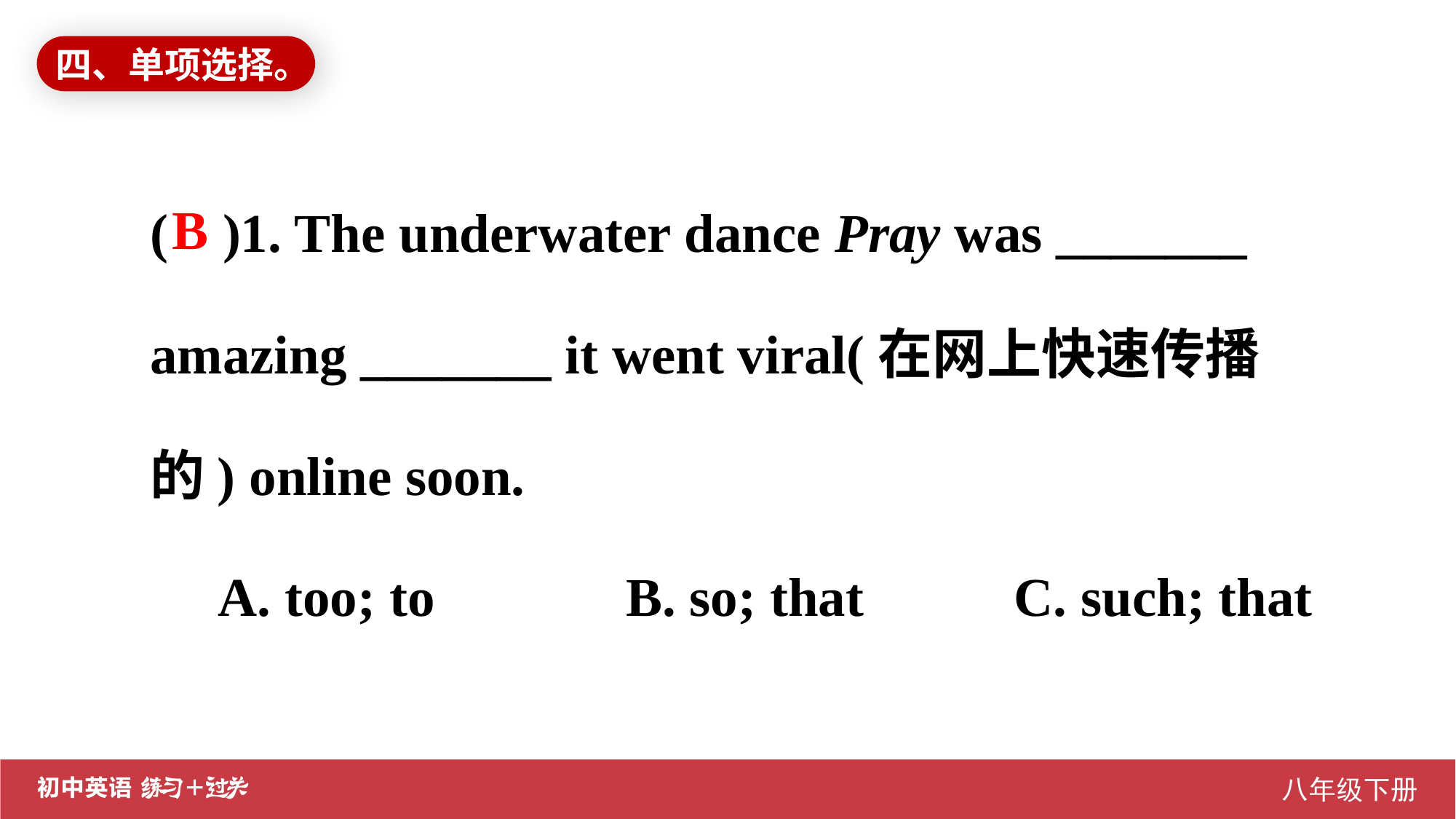

四、单项选择。
(    )1. The underwater dance Pray was _______ amazing _______ it went viral(在网上快速传播的) online soon.
     A. too; to              B. so; that           C. such; that
B